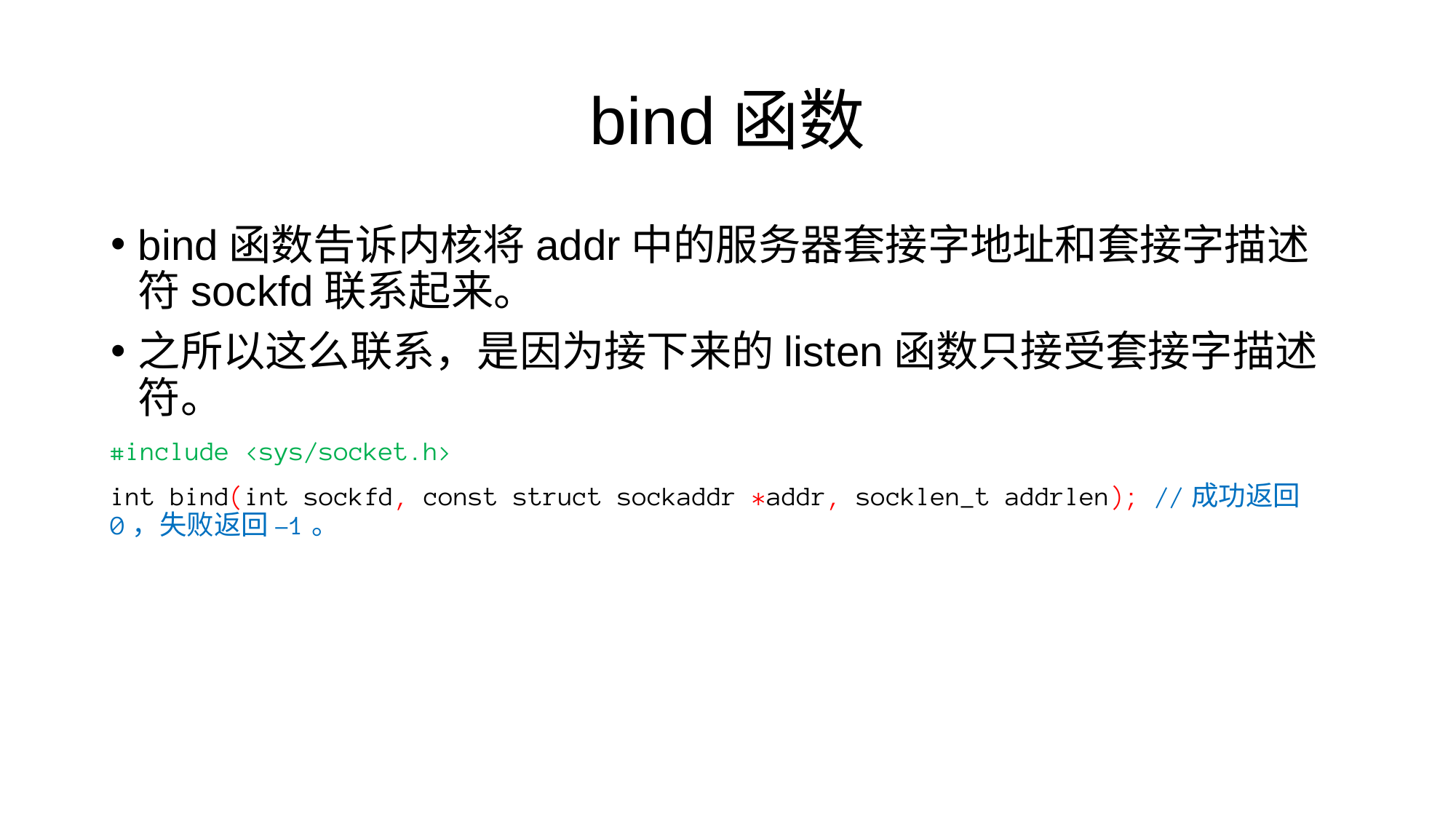

# bind函数
bind函数告诉内核将addr中的服务器套接字地址和套接字描述符sockfd联系起来。
之所以这么联系，是因为接下来的listen函数只接受套接字描述符。
#include <sys/socket.h>
int bind(int sockfd, const struct sockaddr *addr, socklen_t addrlen); //成功返回0，失败返回-1。